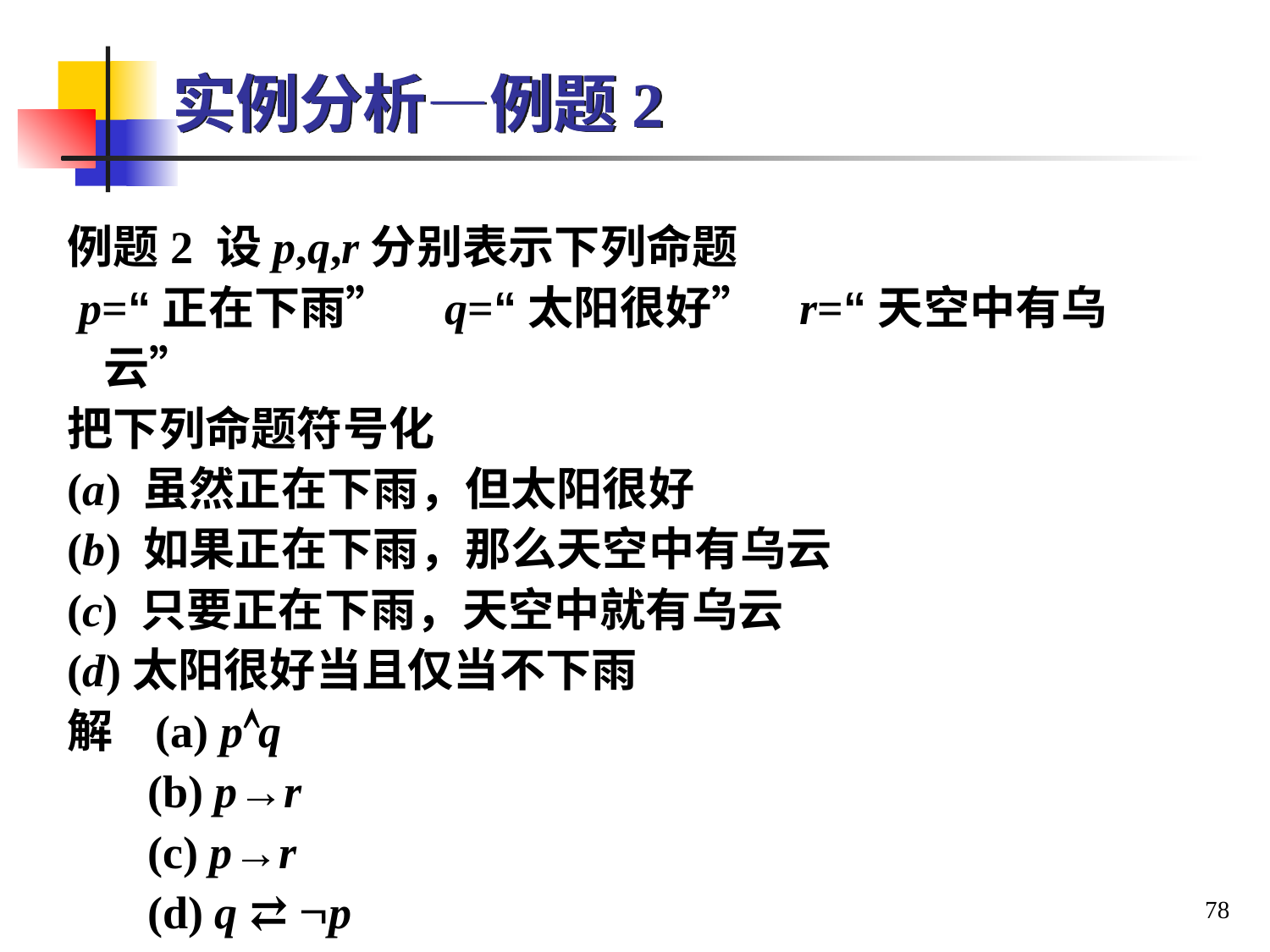

# 实例分析—例题2
例题2 设p,q,r分别表示下列命题
 p=“正在下雨”    q=“太阳很好”   r=“天空中有乌云”
把下列命题符号化
(a) 虽然正在下雨，但太阳很好
(b) 如果正在下雨，那么天空中有乌云
(c) 只要正在下雨，天空中就有乌云
(d)太阳很好当且仅当不下雨
解   (a) p∧q
       (b) p→r
       (c) p→r
       (d) q ⇄ ¬p
78